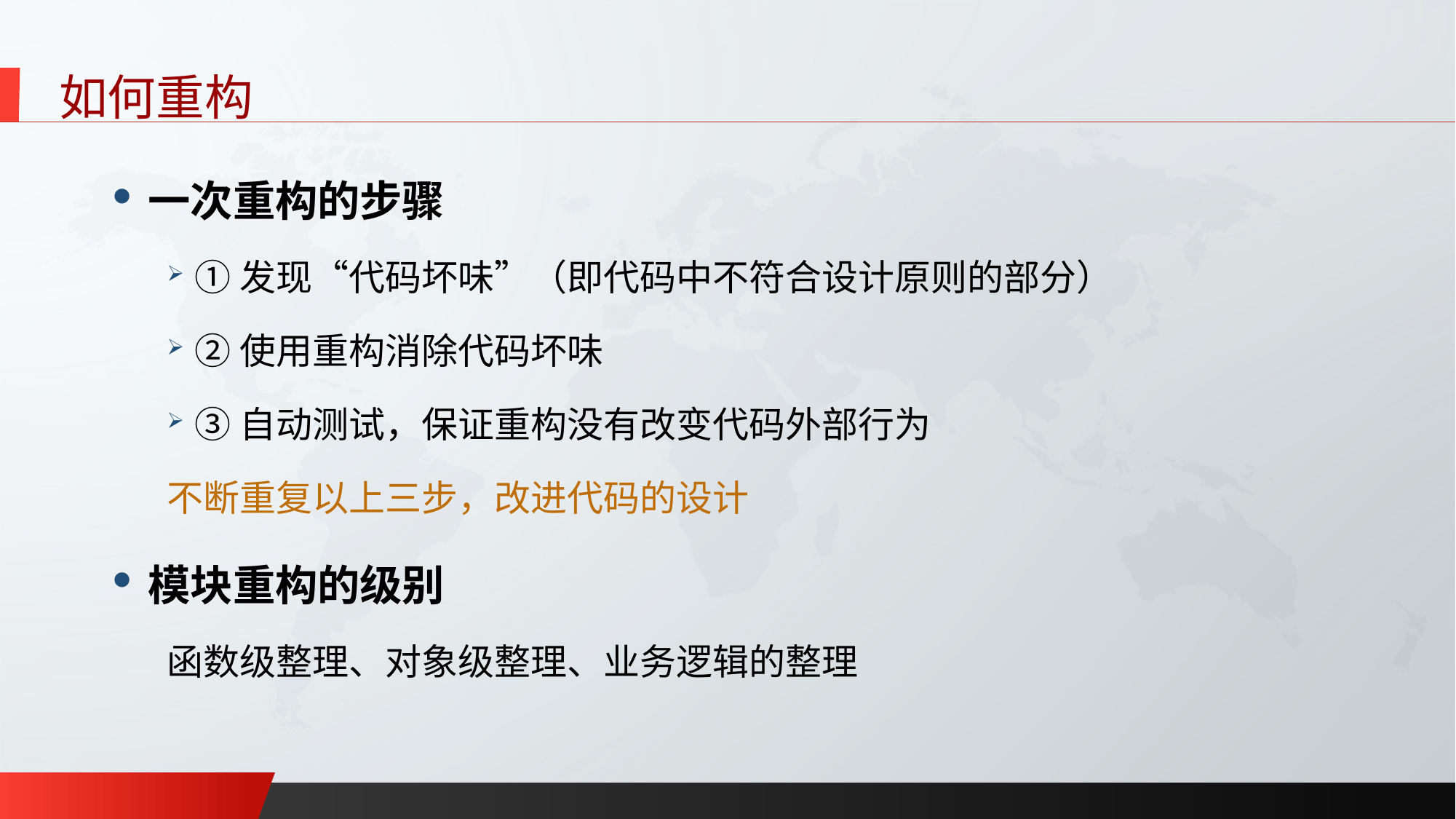

#
如何重构
一次重构的步骤
①发现“代码坏味”（即代码中不符合设计原则的部分）
②使用重构消除代码坏味
③自动测试，保证重构没有改变代码外部行为
不断重复以上三步，改进代码的设计
模块重构的级别
函数级整理、对象级整理、业务逻辑的整理